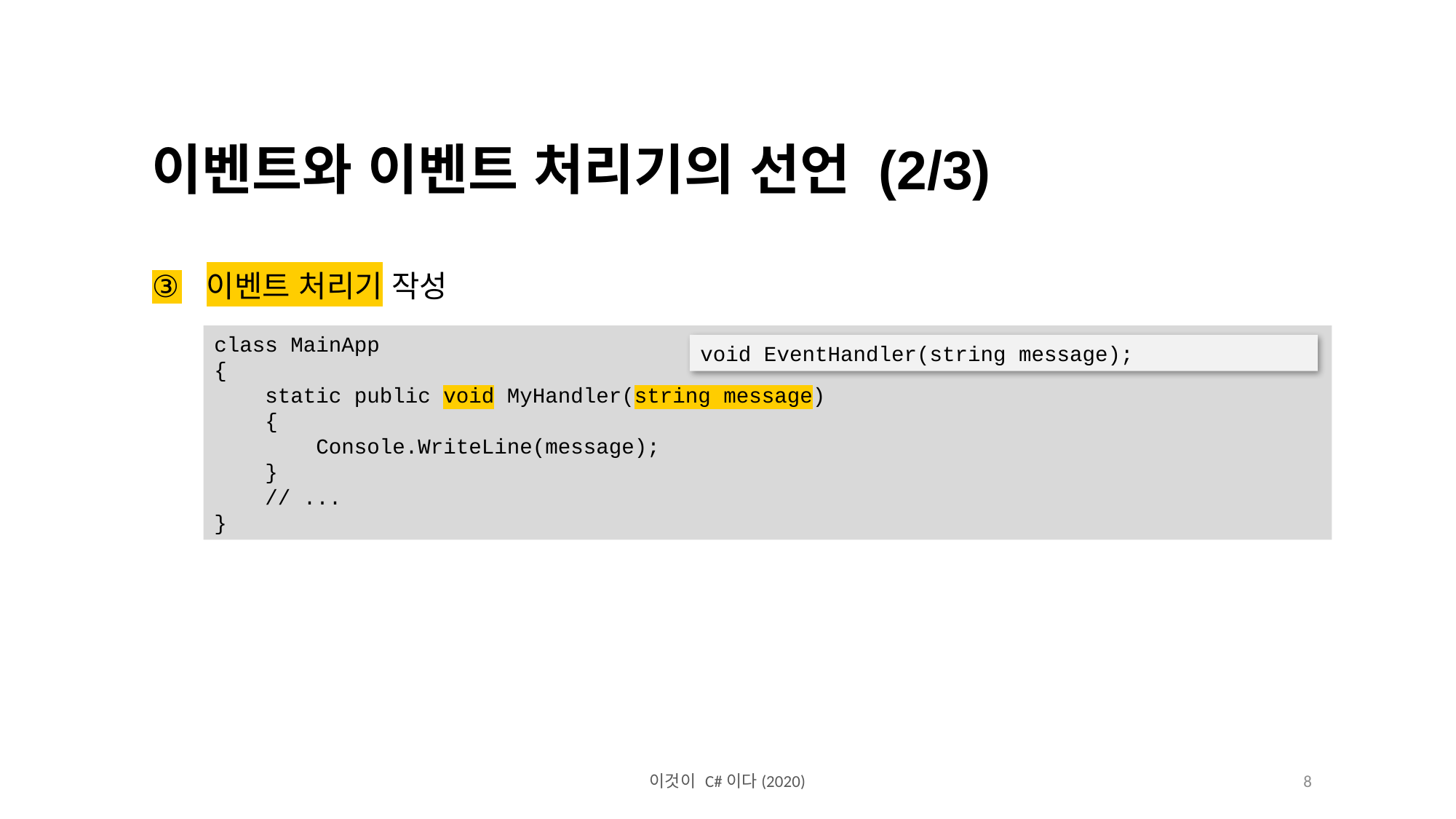

이벤트와 이벤트 처리기의 선언 (2/3)

이벤트 처리기 작성
class MainApp
{
    static public void MyHandler(string message)
    {
        Console.WriteLine(message);
    }
    // ...
}
void EventHandler(string message);
이것이 C#이다(2020)
8